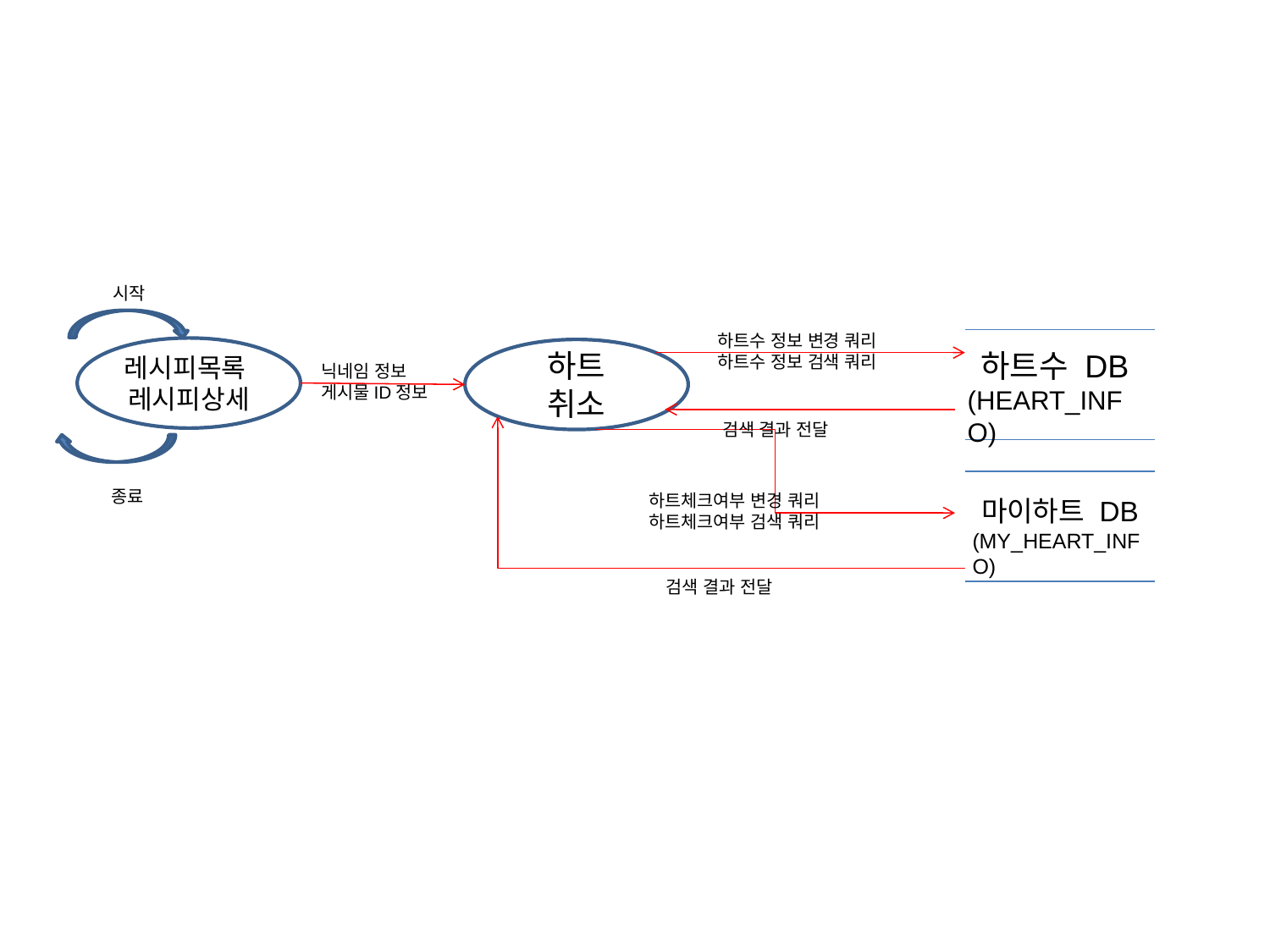

시작

하트수 정보 변경 쿼리
하트수 정보 검색 쿼리
하트수 DB
(HEART_INFO)
레시피목록
레시피상세
하트
취소
닉네임 정보
게시물ID정보
검색 결과 전달

마이하트 DB
(MY_HEART_INFO)
종료
하트체크여부 변경 쿼리
하트체크여부 검색 쿼리
검색 결과 전달